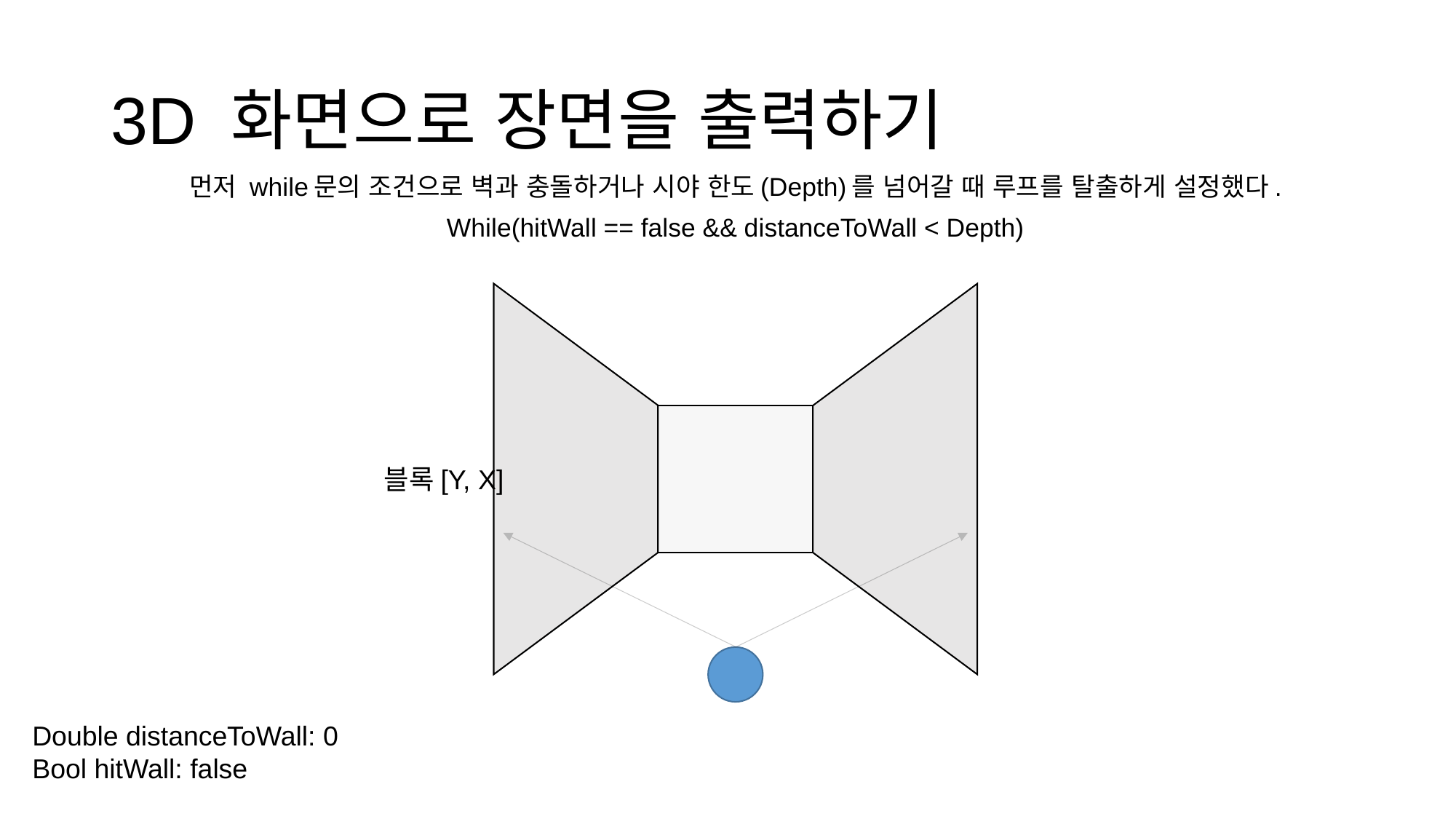

# 3D 화면으로 장면을 출력하기
먼저 while문의 조건으로 벽과 충돌하거나 시야 한도(Depth)를 넘어갈 때 루프를 탈출하게 설정했다.
While(hitWall == false && distanceToWall < Depth)

블록[Y, X]

Double distanceToWall: 0
Bool hitWall: false